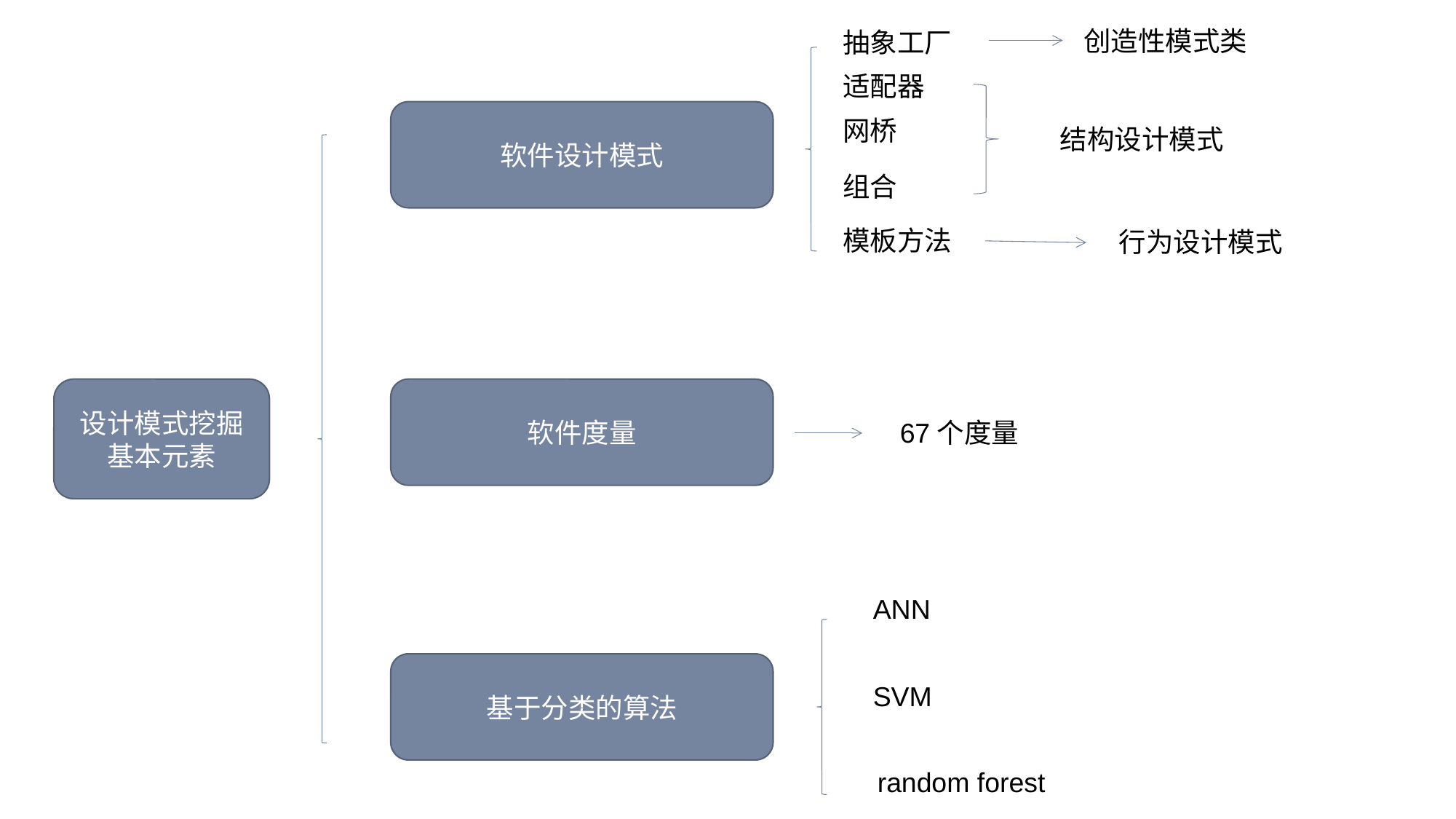

创造性模式类
抽象工厂

适配器

软件设计模式
网桥
结构设计模式

组合
模板方法
行为设计模式
设计模式挖掘基本元素
软件度量
67个度量
ANN

基于分类的算法
SVM
random forest